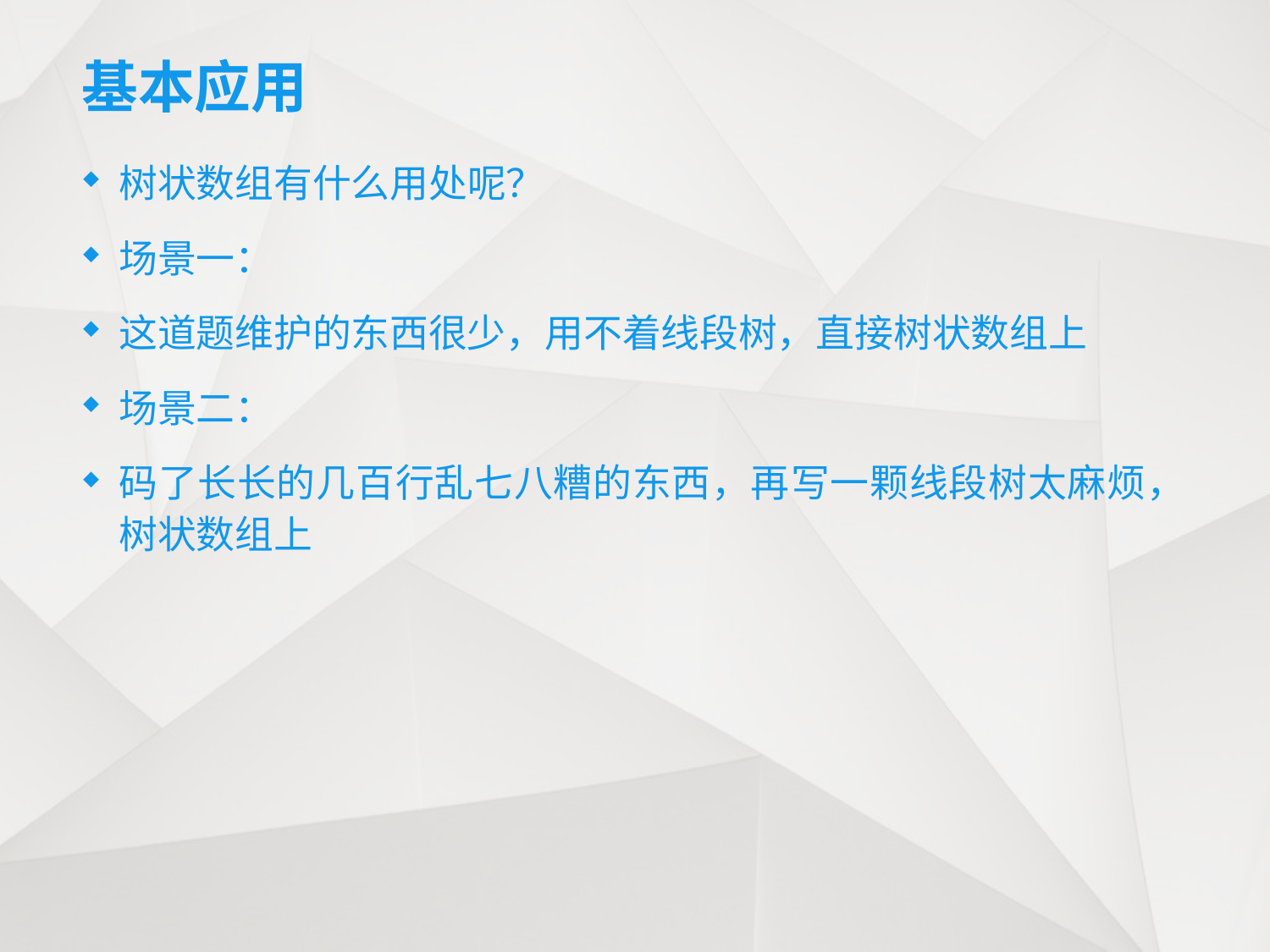

# 基本应用
树状数组有什么用处呢？
场景一：
这道题维护的东西很少，用不着线段树，直接树状数组上
场景二：
码了长长的几百行乱七八糟的东西，再写一颗线段树太麻烦，树状数组上